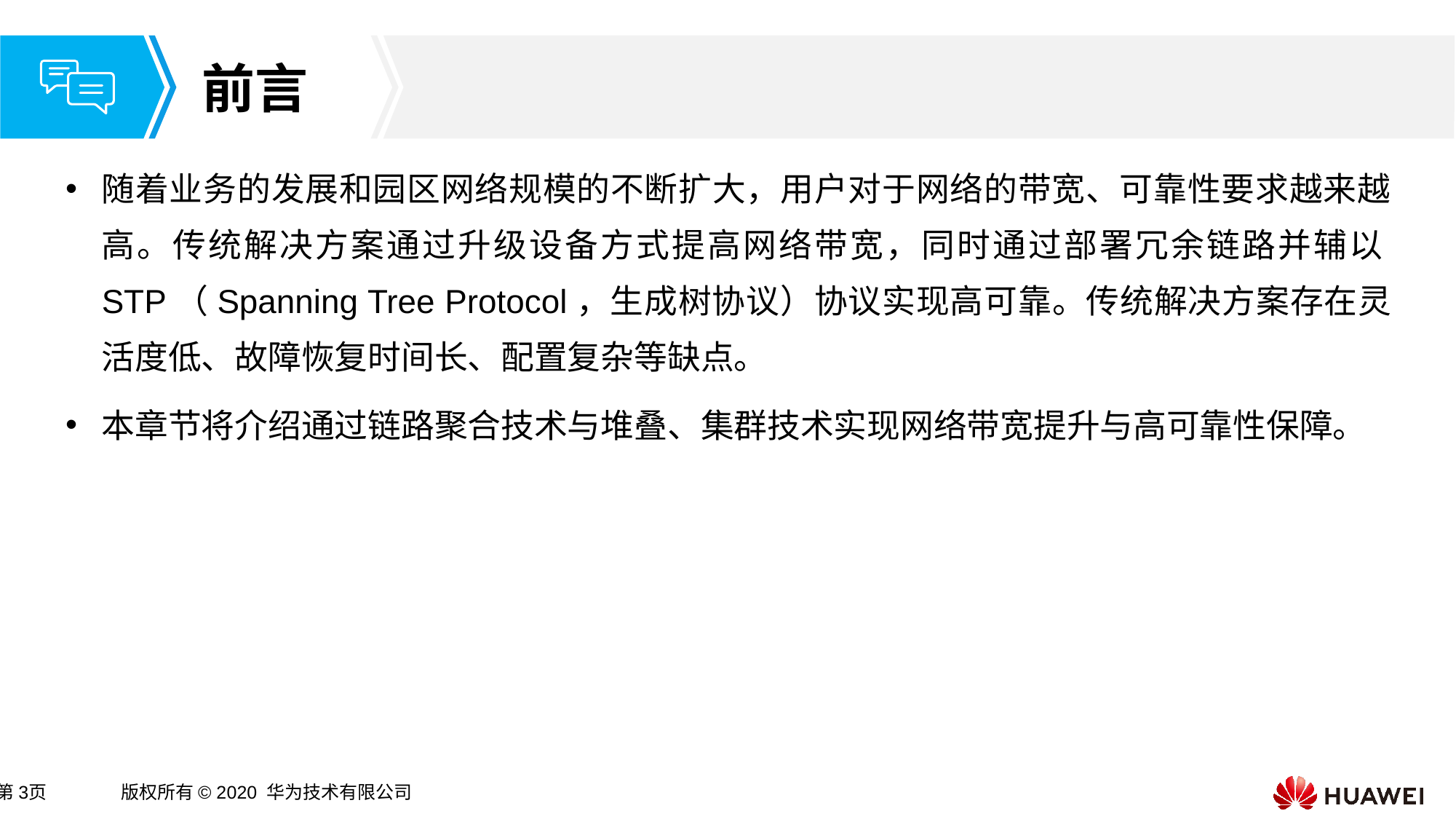

随着业务的发展和园区网络规模的不断扩大，用户对于网络的带宽、可靠性要求越来越高。传统解决方案通过升级设备方式提高网络带宽，同时通过部署冗余链路并辅以STP（Spanning Tree Protocol，生成树协议）协议实现高可靠。传统解决方案存在灵活度低、故障恢复时间长、配置复杂等缺点。
本章节将介绍通过链路聚合技术与堆叠、集群技术实现网络带宽提升与高可靠性保障。